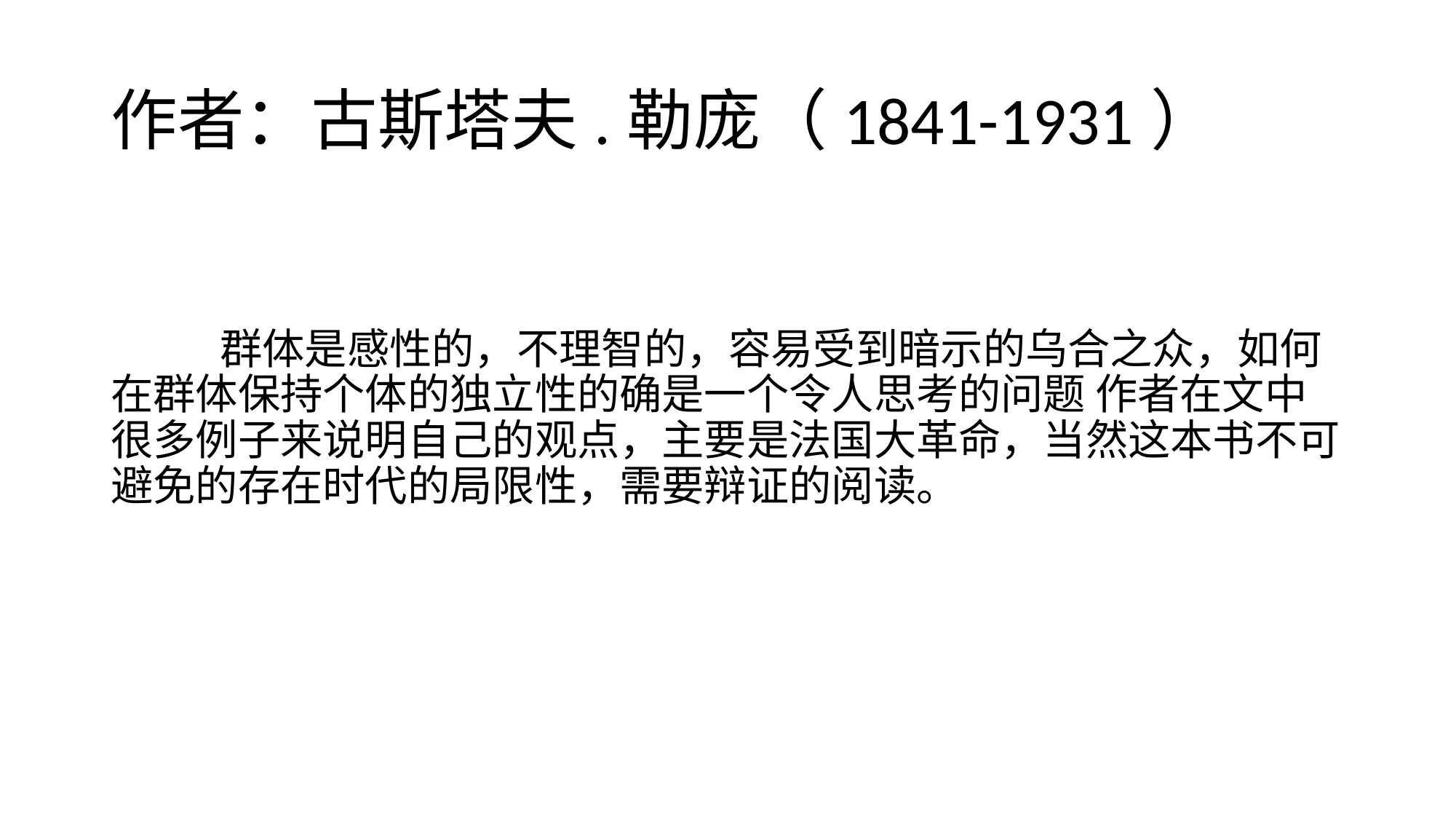

# 作者：古斯塔夫.勒庞（1841-1931）
	群体是感性的，不理智的，容易受到暗示的乌合之众，如何在群体保持个体的独立性的确是一个令人思考的问题 作者在文中很多例子来说明自己的观点，主要是法国大革命，当然这本书不可避免的存在时代的局限性，需要辩证的阅读。